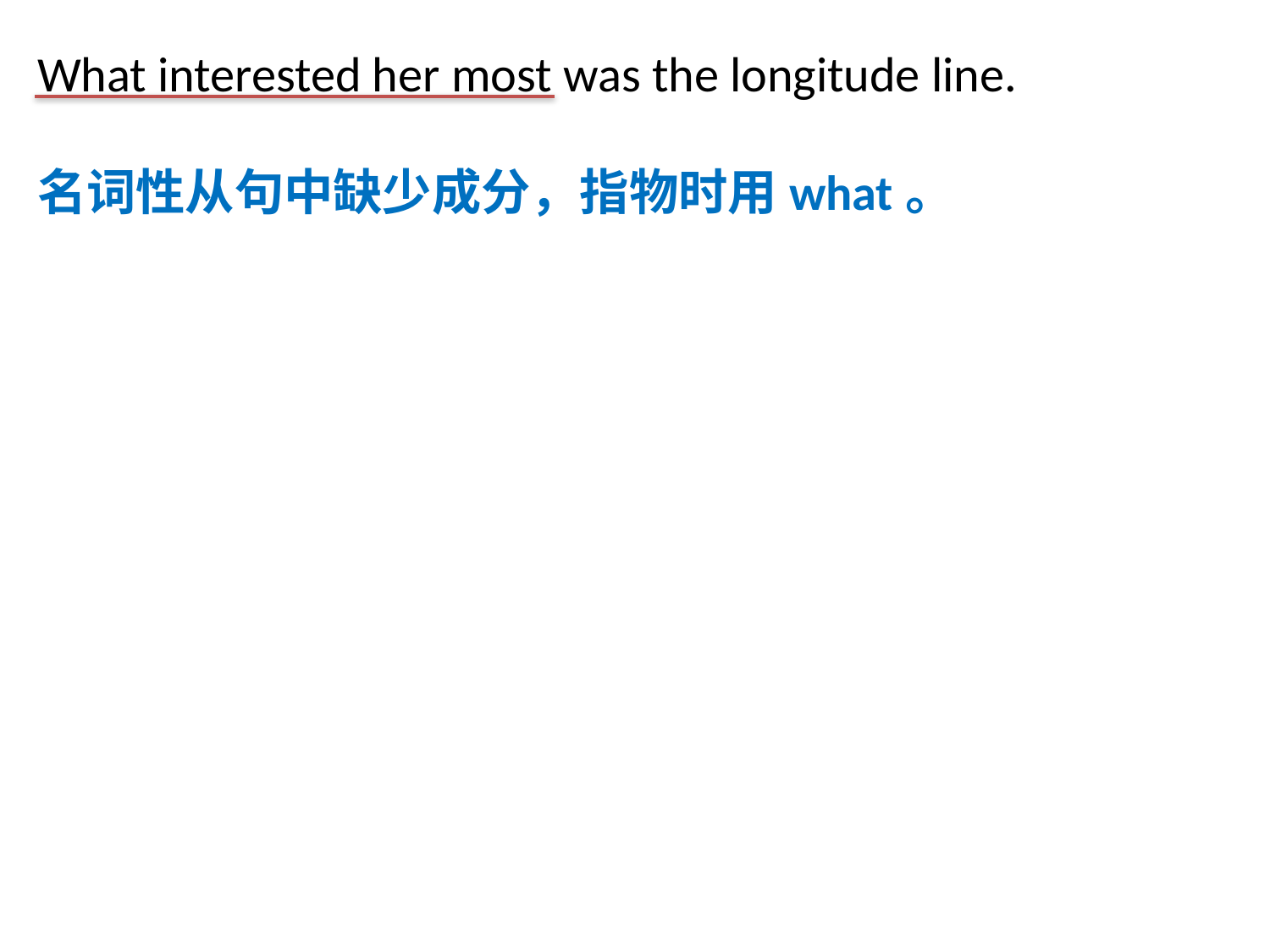

What interested her most was the longitude line.

名词性从句中缺少成分，指物时用what。